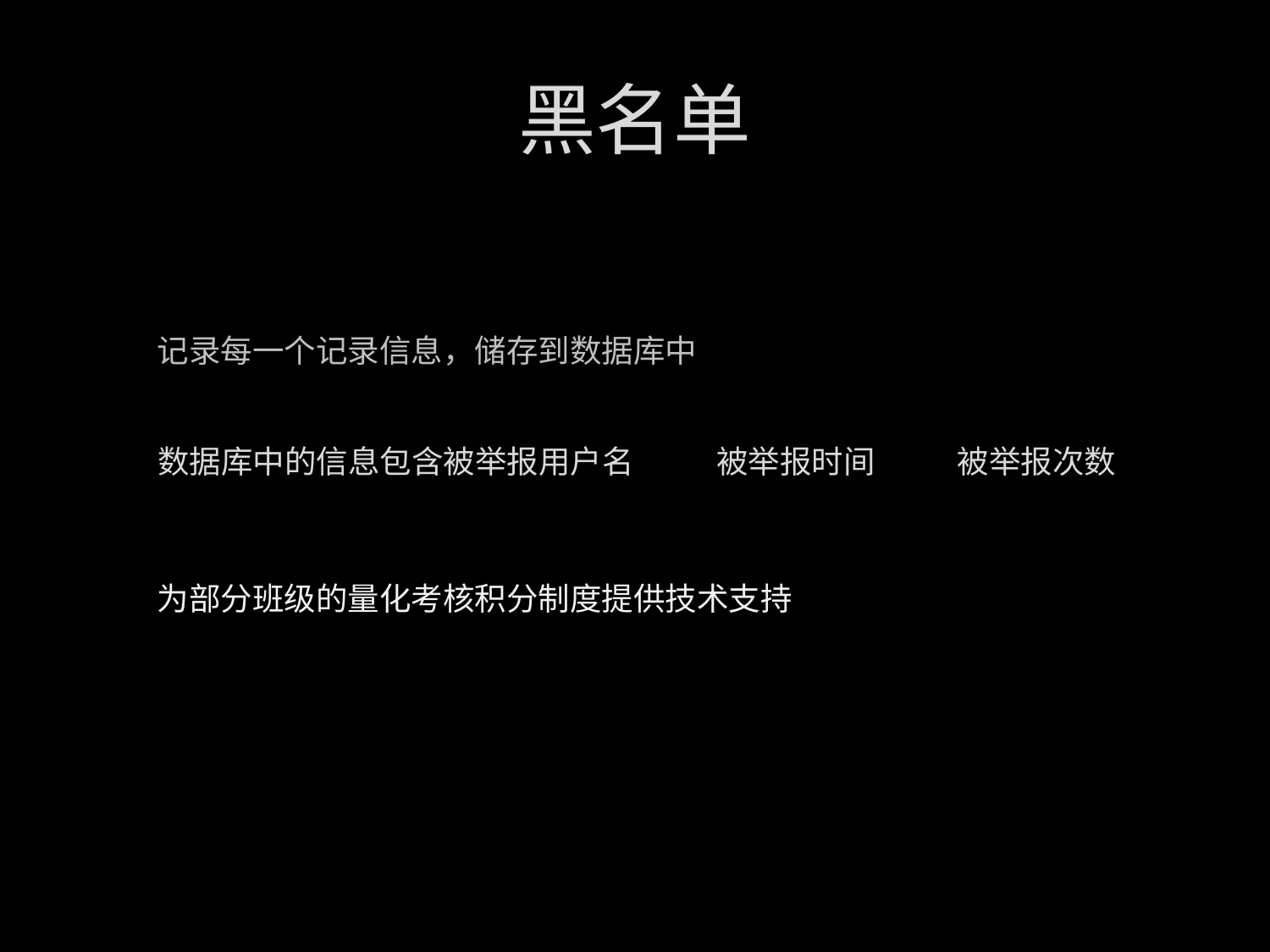

# 黑名单
记录每一个记录信息，储存到数据库中

数据库中的信息包含被举报用户名
被举报时间
被举报次数
为部分班级的量化考核积分制度提供技术支持